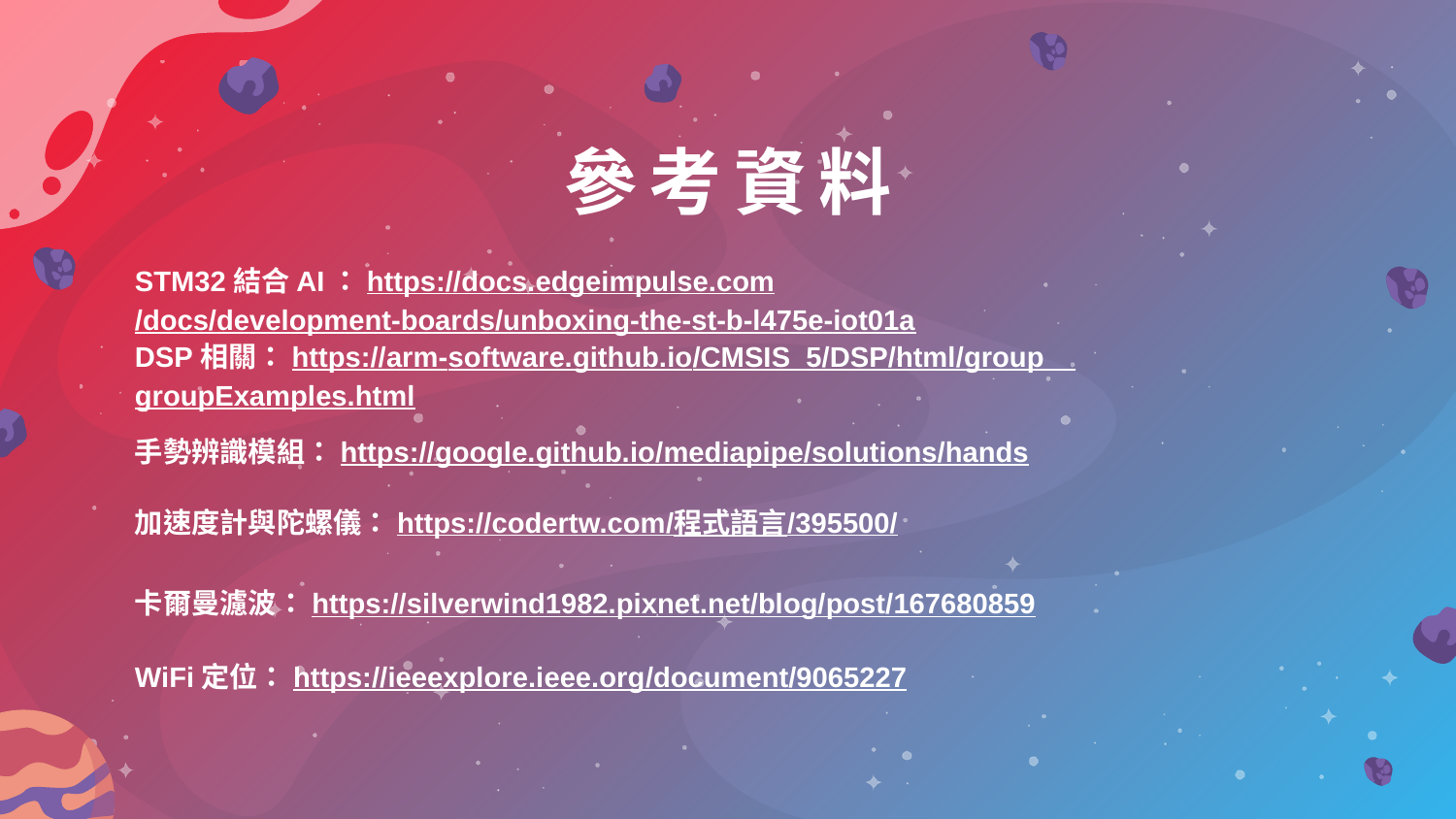

# 參考資料
STM32結合AI：https://docs.edgeimpulse.com/docs/development-boards/unboxing-the-st-b-l475e-iot01a
DSP相關：https://arm-software.github.io/CMSIS_5/DSP/html/group__groupExamples.html
手勢辨識模組：https://google.github.io/mediapipe/solutions/hands
加速度計與陀螺儀：https://codertw.com/程式語言/395500/
卡爾曼濾波：https://silverwind1982.pixnet.net/blog/post/167680859
WiFi定位：https://ieeexplore.ieee.org/document/9065227